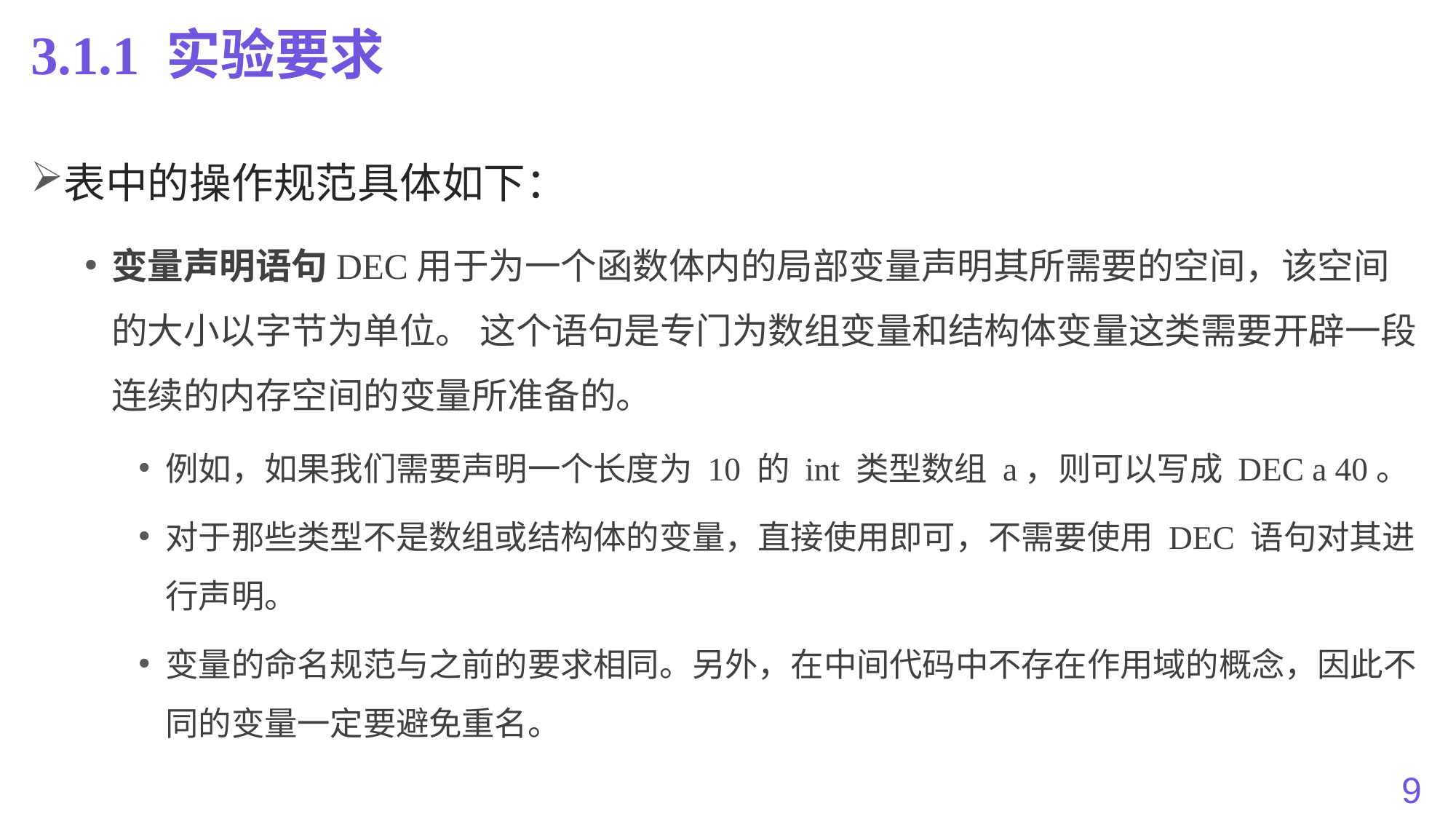

# 3.1.1 实验要求
表中的操作规范具体如下：
变量声明语句DEC用于为一个函数体内的局部变量声明其所需要的空间，该空间的大小以字节为单位。 这个语句是专门为数组变量和结构体变量这类需要开辟一段连续的内存空间的变量所准备的。
例如，如果我们需要声明一个长度为 10 的 int 类型数组 a，则可以写成 DEC a 40。
对于那些类型不是数组或结构体的变量，直接使用即可，不需要使用 DEC 语句对其进行声明。
变量的命名规范与之前的要求相同。另外，在中间代码中不存在作用域的概念，因此不同的变量一定要避免重名。
9